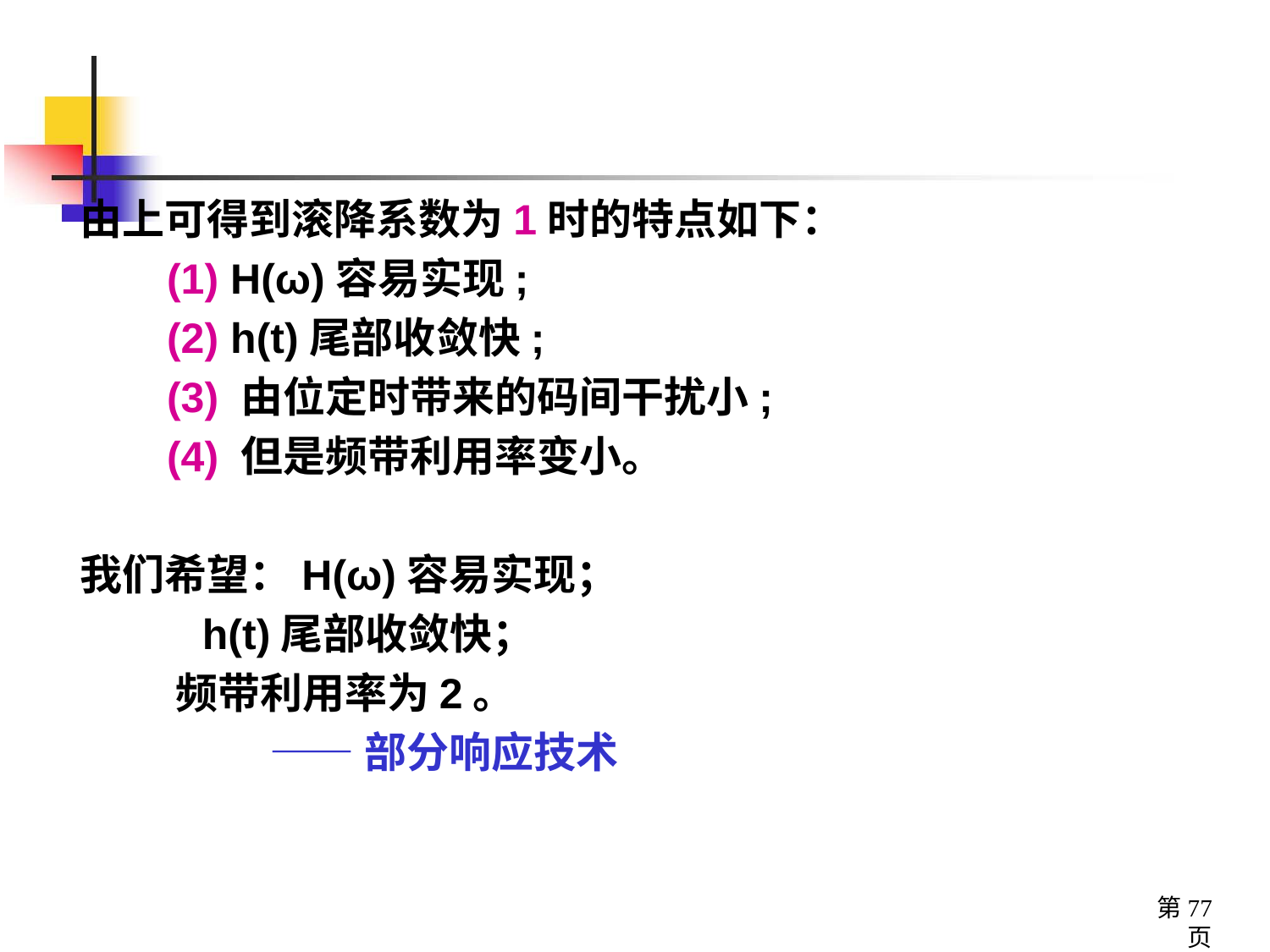

由上可得到滚降系数为1时的特点如下：
             (1) H(ω)容易实现;
             (2) h(t)尾部收敛快;
             (3) 由位定时带来的码间干扰小;
             (4) 但是频带利用率变小。

      我们希望：H(ω)容易实现；
                h(t)尾部收敛快；
                频带利用率为2。
                           ——部分响应技术
第77页